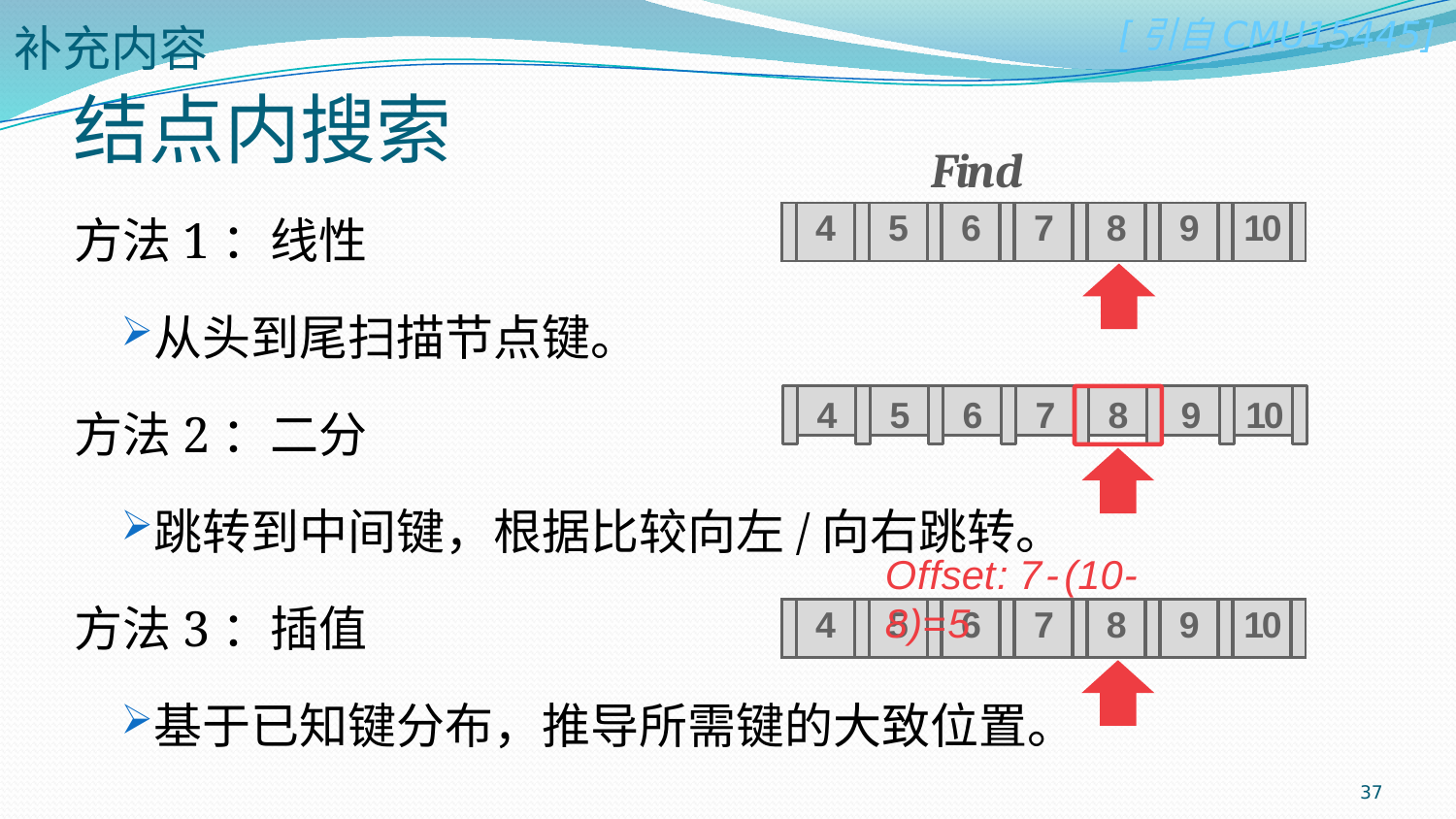

补充内容
# 结点内搜索
Find Key=8
方法1：线性
从头到尾扫描节点键。
方法2：二分
跳转到中间键，根据比较向左/向右跳转。
方法3：插值
基于已知键分布，推导所需键的大致位置。
|  | 4 |  | 5 |  | 6 |  | 7 |  | 8 |  | 9 |  | 10 |  |
| --- | --- | --- | --- | --- | --- | --- | --- | --- | --- | --- | --- | --- | --- | --- |

4
5
6
7
8
9
10
Offset: 7-(10- 8)=5
|  | 4 |  | 5 |  | 6 |  | 7 |  | 8 |  | 9 |  | 10 |  |
| --- | --- | --- | --- | --- | --- | --- | --- | --- | --- | --- | --- | --- | --- | --- |

37